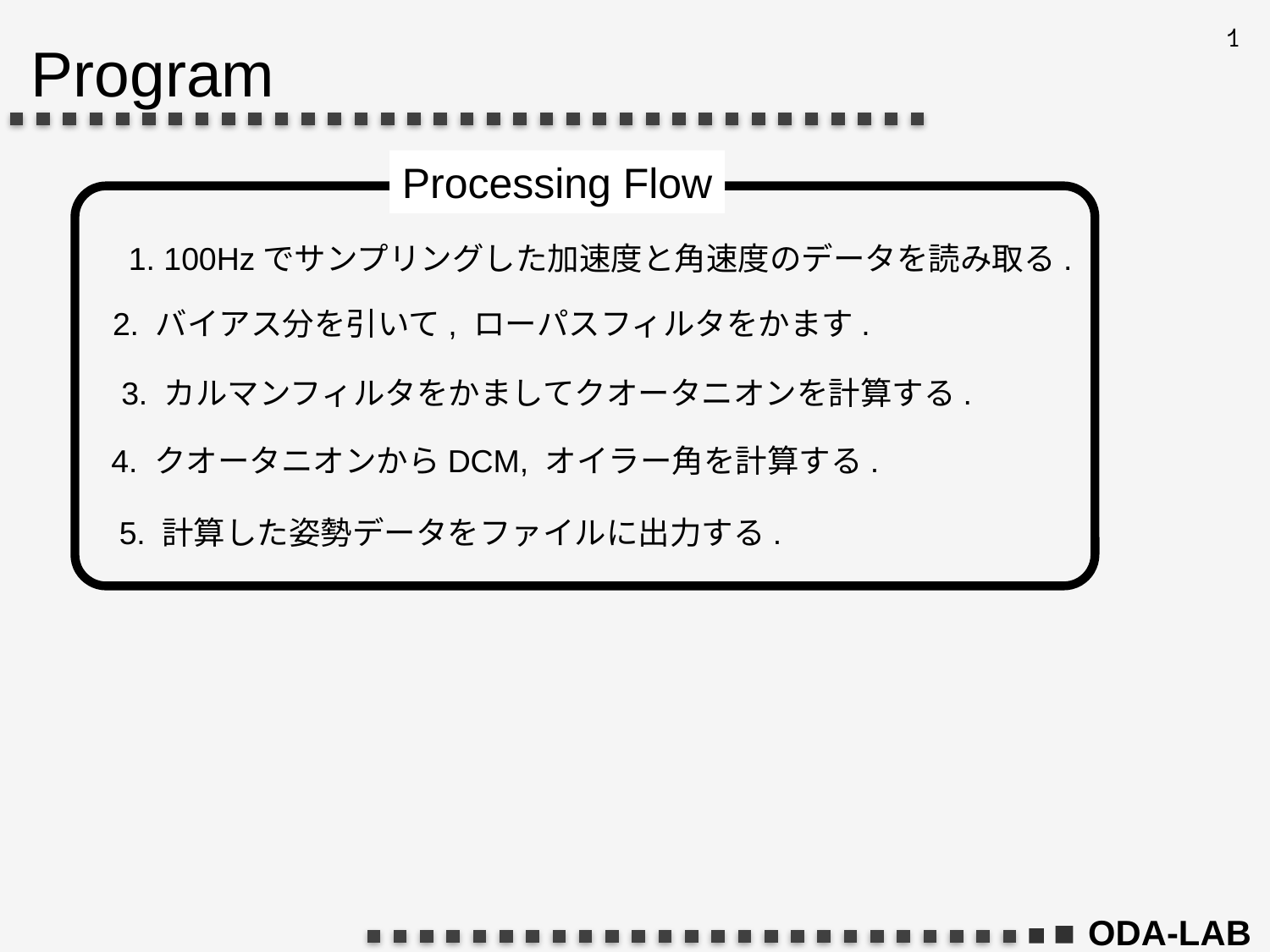

# Program
Processing Flow

1. 100Hzでサンプリングした加速度と角速度のデータを読み取る.
2. バイアス分を引いて, ローパスフィルタをかます.
3. カルマンフィルタをかましてクオータニオンを計算する.
4. クオータニオンからDCM, オイラー角を計算する.
5. 計算した姿勢データをファイルに出力する.